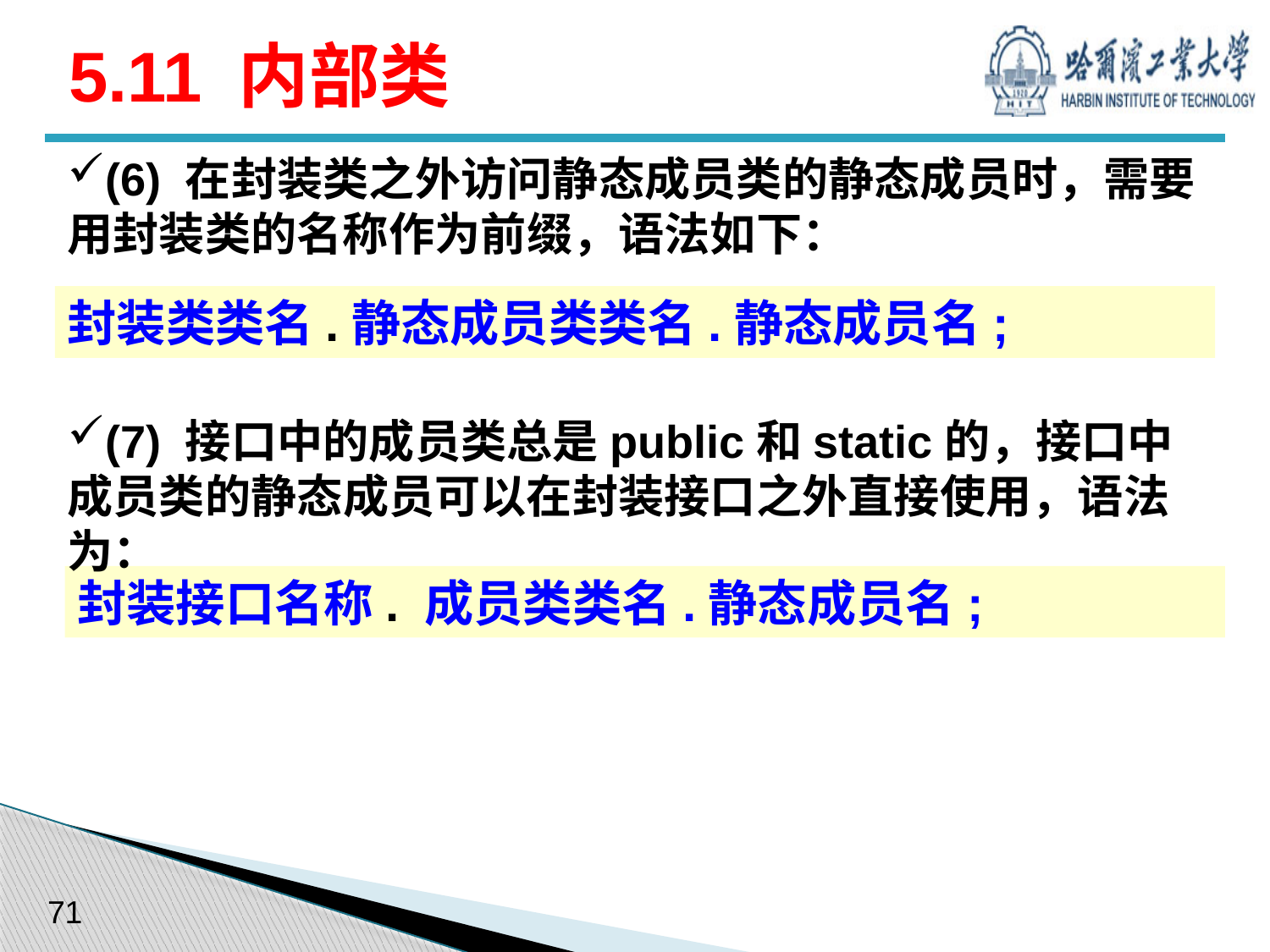

# 5.11 内部类
(6) 在封装类之外访问静态成员类的静态成员时，需要用封装类的名称作为前缀，语法如下：
封装类类名.静态成员类类名.静态成员名;
(7) 接口中的成员类总是public和static的，接口中成员类的静态成员可以在封装接口之外直接使用，语法为：
封装接口名称. 成员类类名.静态成员名;